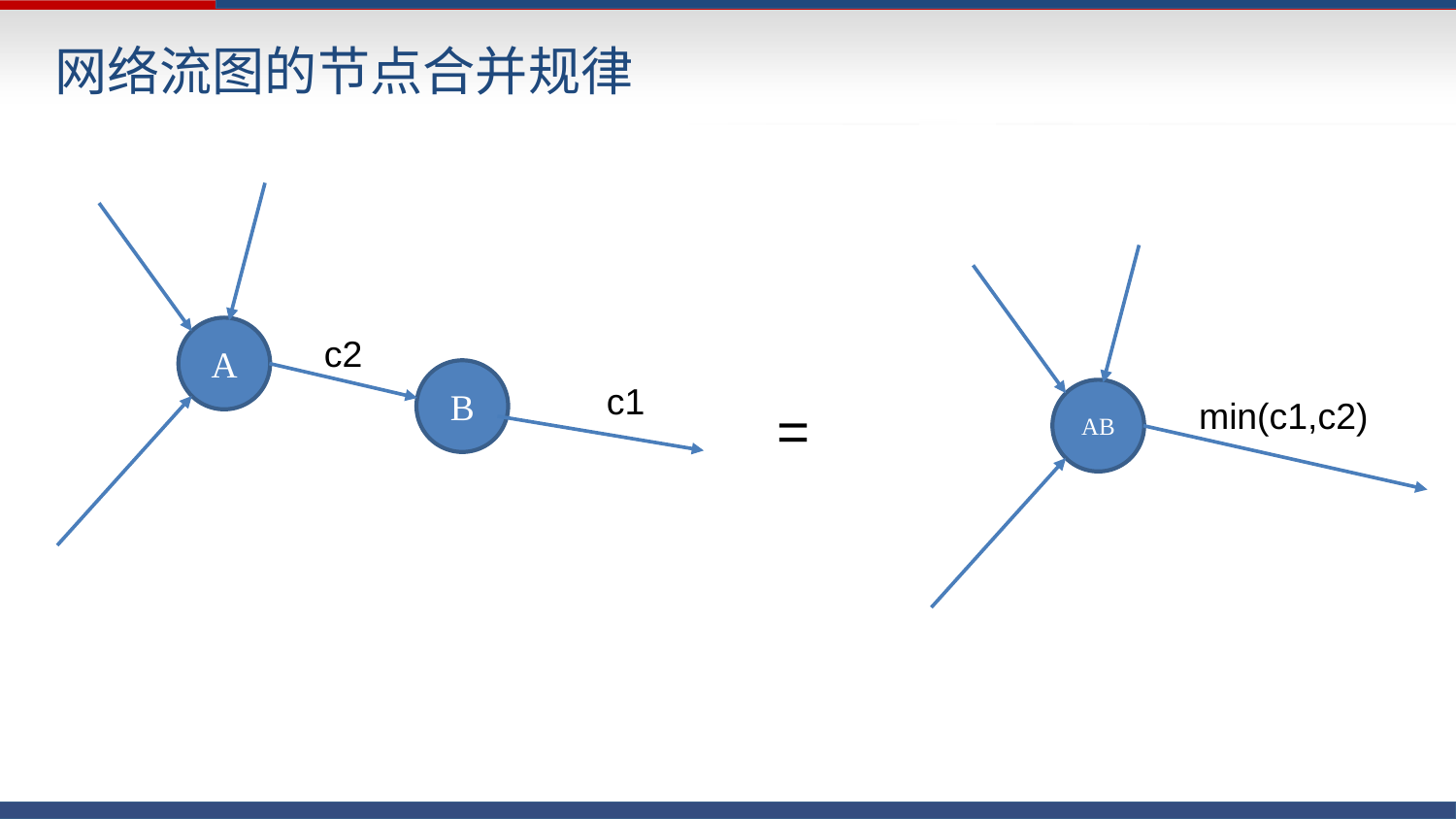

网络流图的节点合并规律
A
c2
B
c1
AB
min(c1,c2)
=